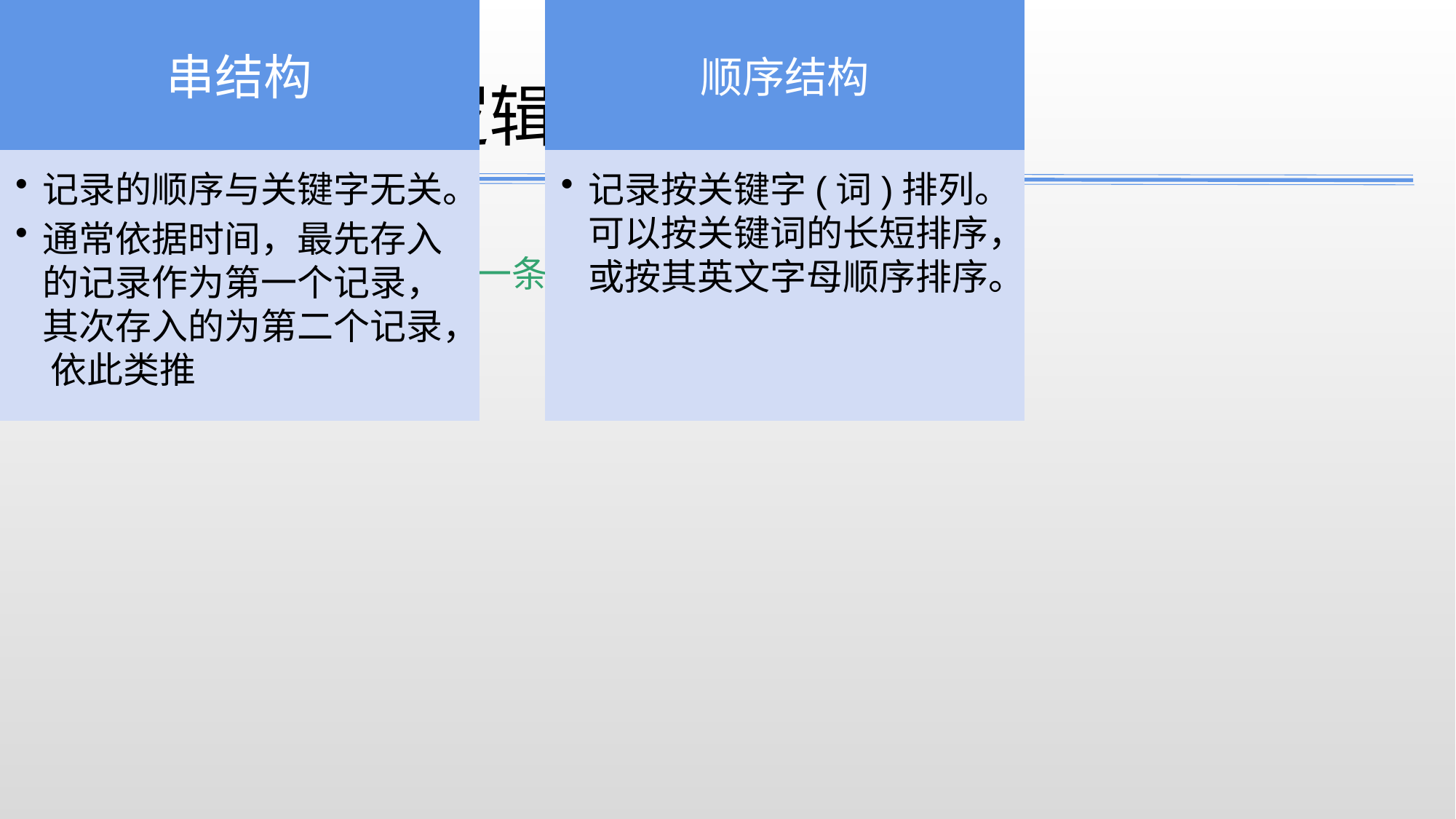

7.2文件的逻辑结构
顺序文件：一条接一条的记录顺序组合在一起
串结构
记录的顺序与关键字无关。
通常依据时间，最先存入的记录作为第一个记录，其次存入的为第二个记录， 依此类推
顺序结构
记录按关键字(词)排列。可以按关键词的长短排序，或按其英文字母顺序排序。